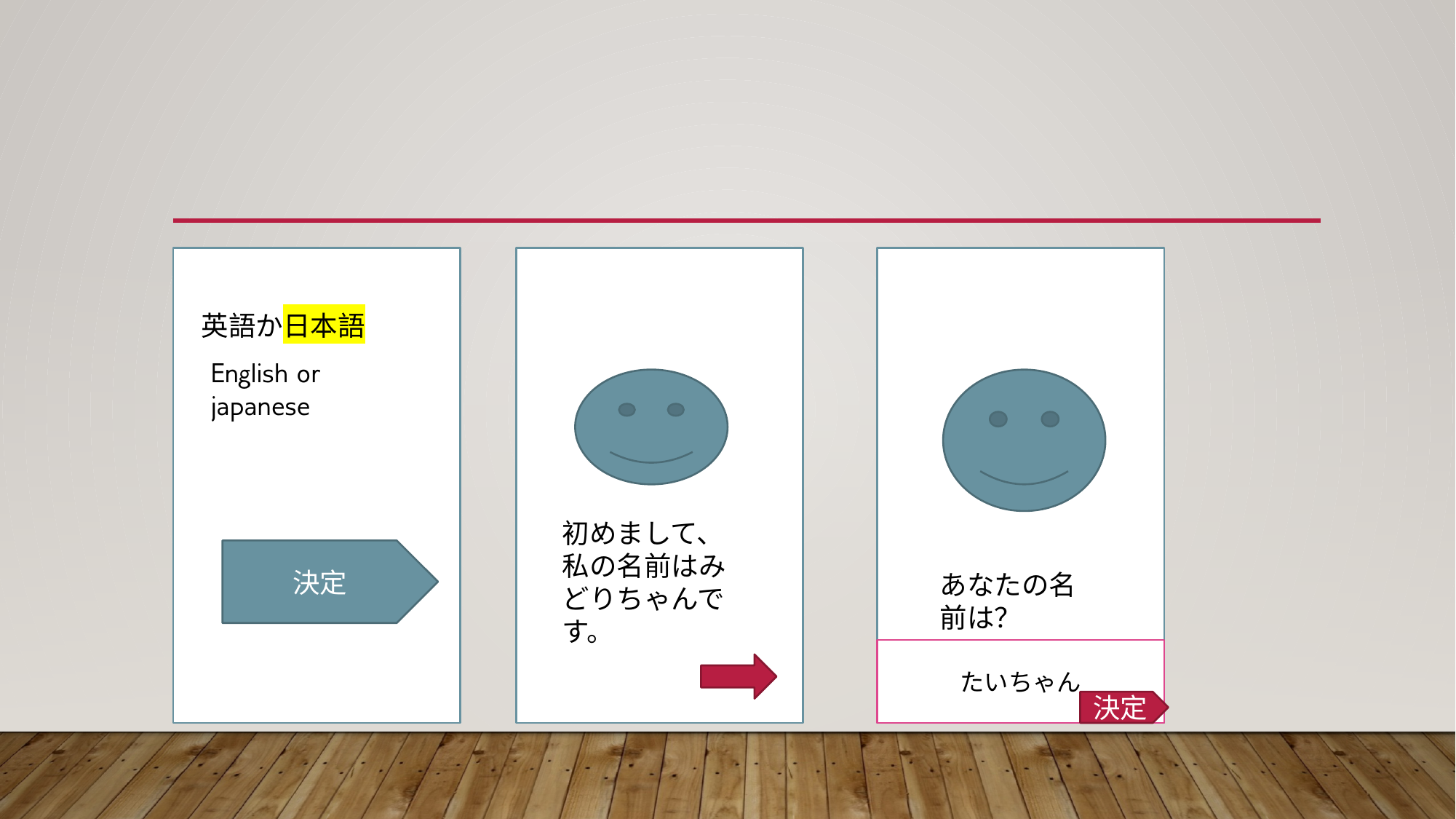

英語か日本語
English or japanese

初めまして、私の名前はみどりちゃんです。
決定
あなたの名前は？
たいちゃん

決定